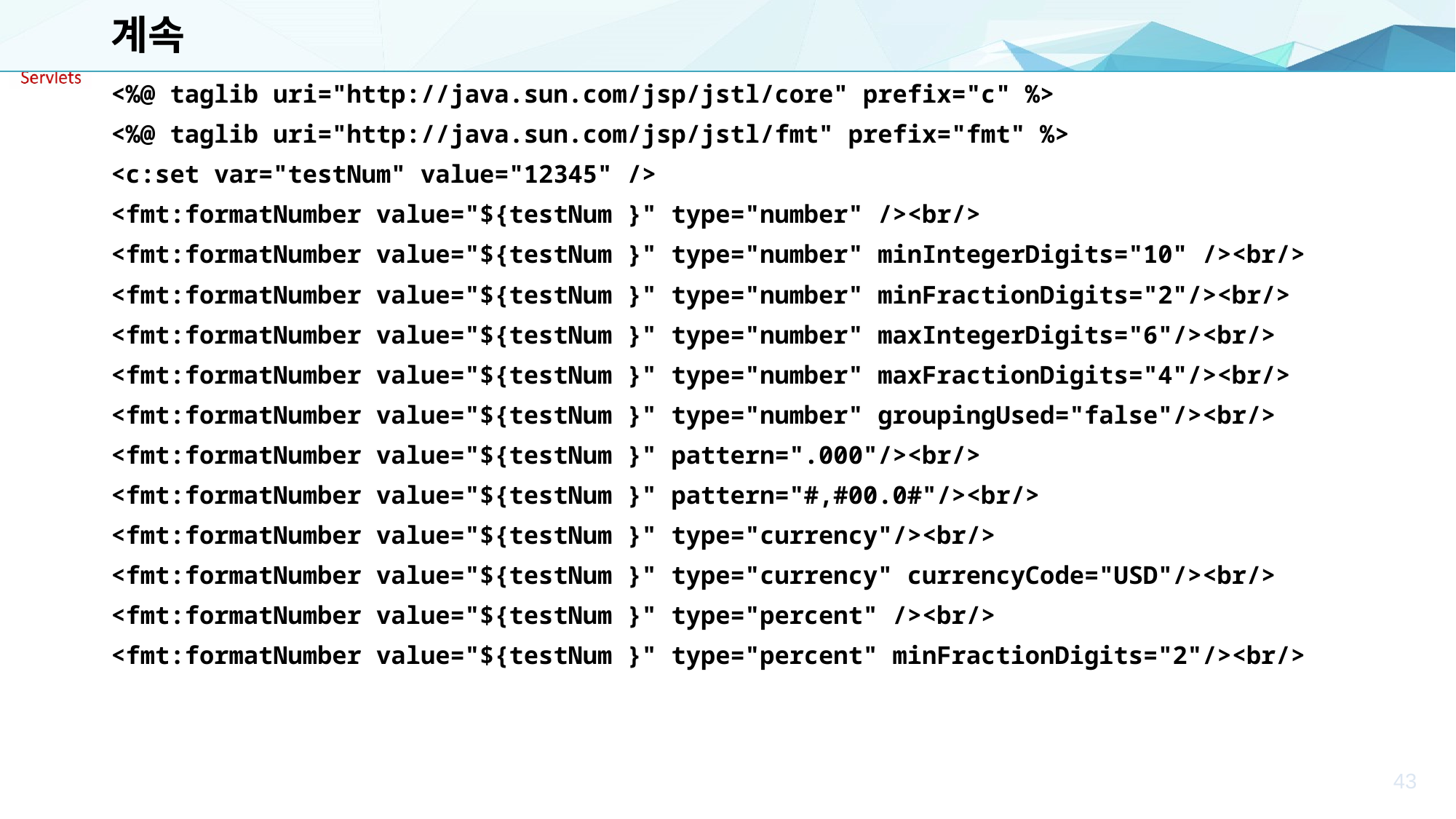

# 계속
<%@ taglib uri="http://java.sun.com/jsp/jstl/core" prefix="c" %>
<%@ taglib uri="http://java.sun.com/jsp/jstl/fmt" prefix="fmt" %>
<c:set var="testNum" value="12345" />
<fmt:formatNumber value="${testNum }" type="number" /><br/>
<fmt:formatNumber value="${testNum }" type="number" minIntegerDigits="10" /><br/>
<fmt:formatNumber value="${testNum }" type="number" minFractionDigits="2"/><br/>
<fmt:formatNumber value="${testNum }" type="number" maxIntegerDigits="6"/><br/>
<fmt:formatNumber value="${testNum }" type="number" maxFractionDigits="4"/><br/>
<fmt:formatNumber value="${testNum }" type="number" groupingUsed="false"/><br/>
<fmt:formatNumber value="${testNum }" pattern=".000"/><br/>
<fmt:formatNumber value="${testNum }" pattern="#,#00.0#"/><br/>
<fmt:formatNumber value="${testNum }" type="currency"/><br/>
<fmt:formatNumber value="${testNum }" type="currency" currencyCode="USD"/><br/>
<fmt:formatNumber value="${testNum }" type="percent" /><br/>
<fmt:formatNumber value="${testNum }" type="percent" minFractionDigits="2"/><br/>
43